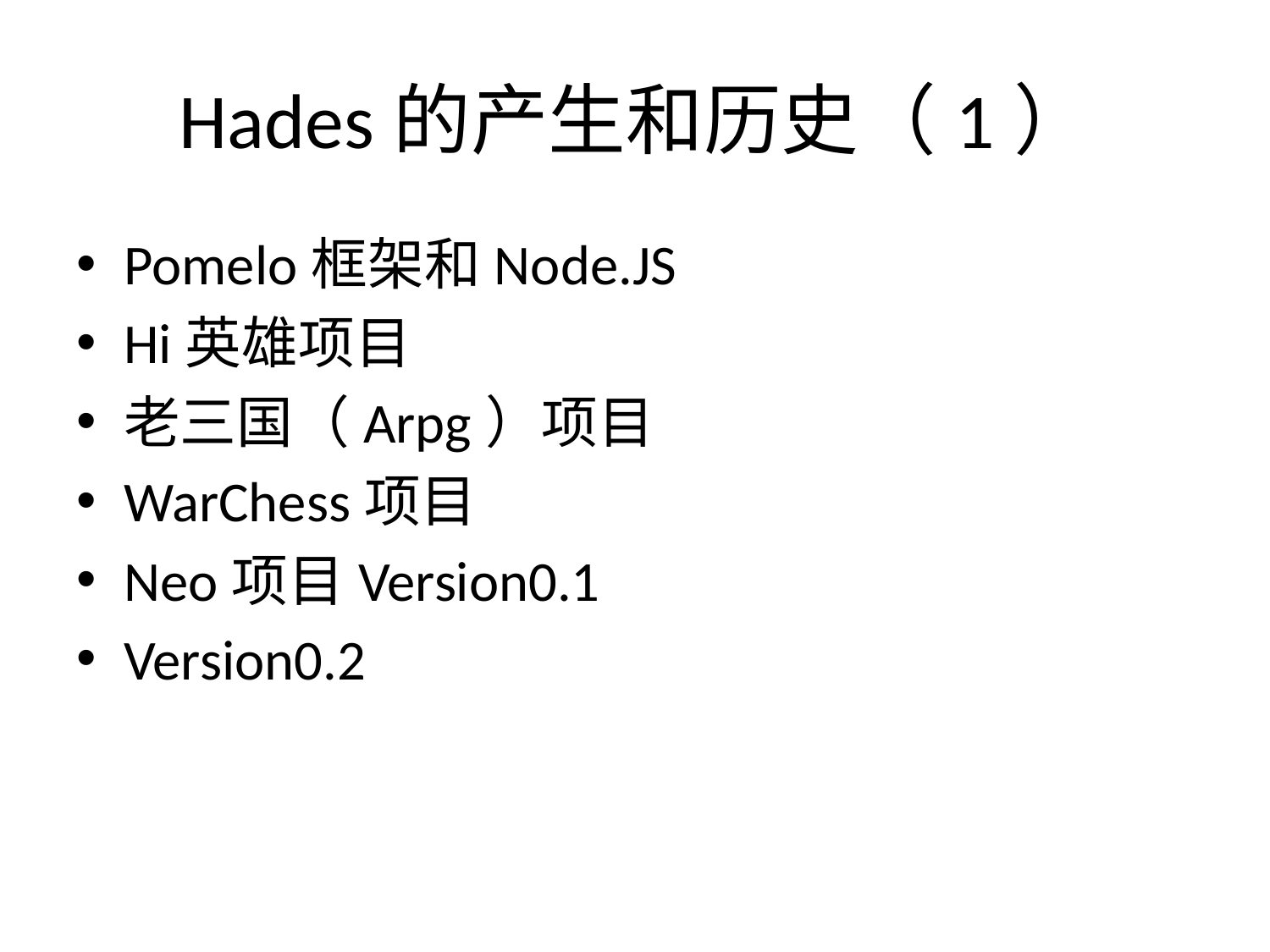

# Hades的产生和历史（1）
Pomelo框架和Node.JS
Hi英雄项目
老三国（Arpg）项目
WarChess项目
Neo项目Version0.1
Version0.2